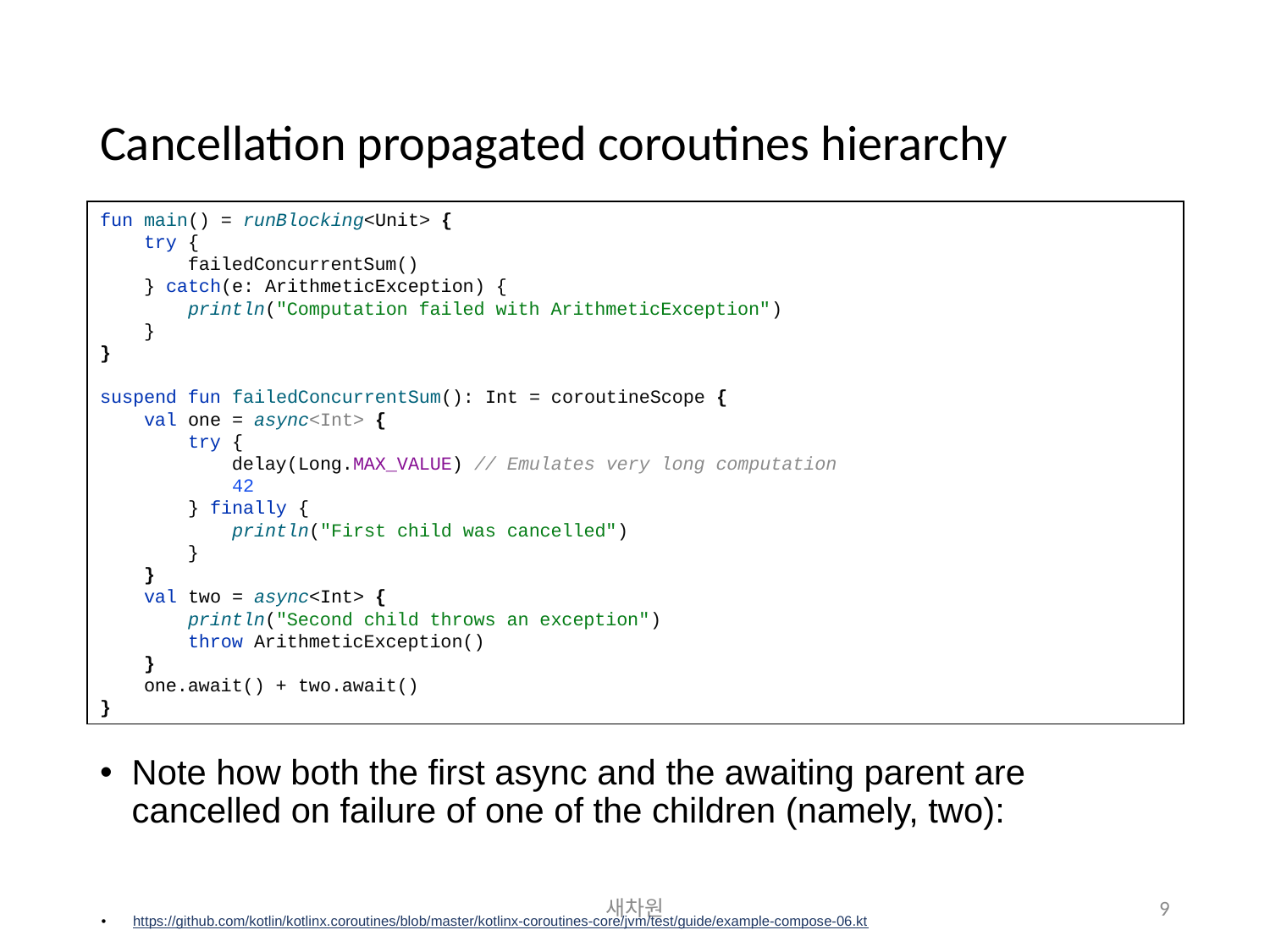

# Cancellation propagated coroutines hierarchy
fun main() = runBlocking<Unit> {
    try {
        failedConcurrentSum()
    } catch(e: ArithmeticException) {
        println("Computation failed with ArithmeticException")
    }
}
suspend fun failedConcurrentSum(): Int = coroutineScope {
    val one = async<Int> {
        try {
            delay(Long.MAX_VALUE) // Emulates very long computation
            42
        } finally {
            println("First child was cancelled")
        }
    }
    val two = async<Int> {
        println("Second child throws an exception")
        throw ArithmeticException()
    }
    one.await() + two.await()
}
Note how both the first async and the awaiting parent are cancelled on failure of one of the children (namely, two):
새차원
9
https://github.com/kotlin/kotlinx.coroutines/blob/master/kotlinx-coroutines-core/jvm/test/guide/example-compose-06.kt